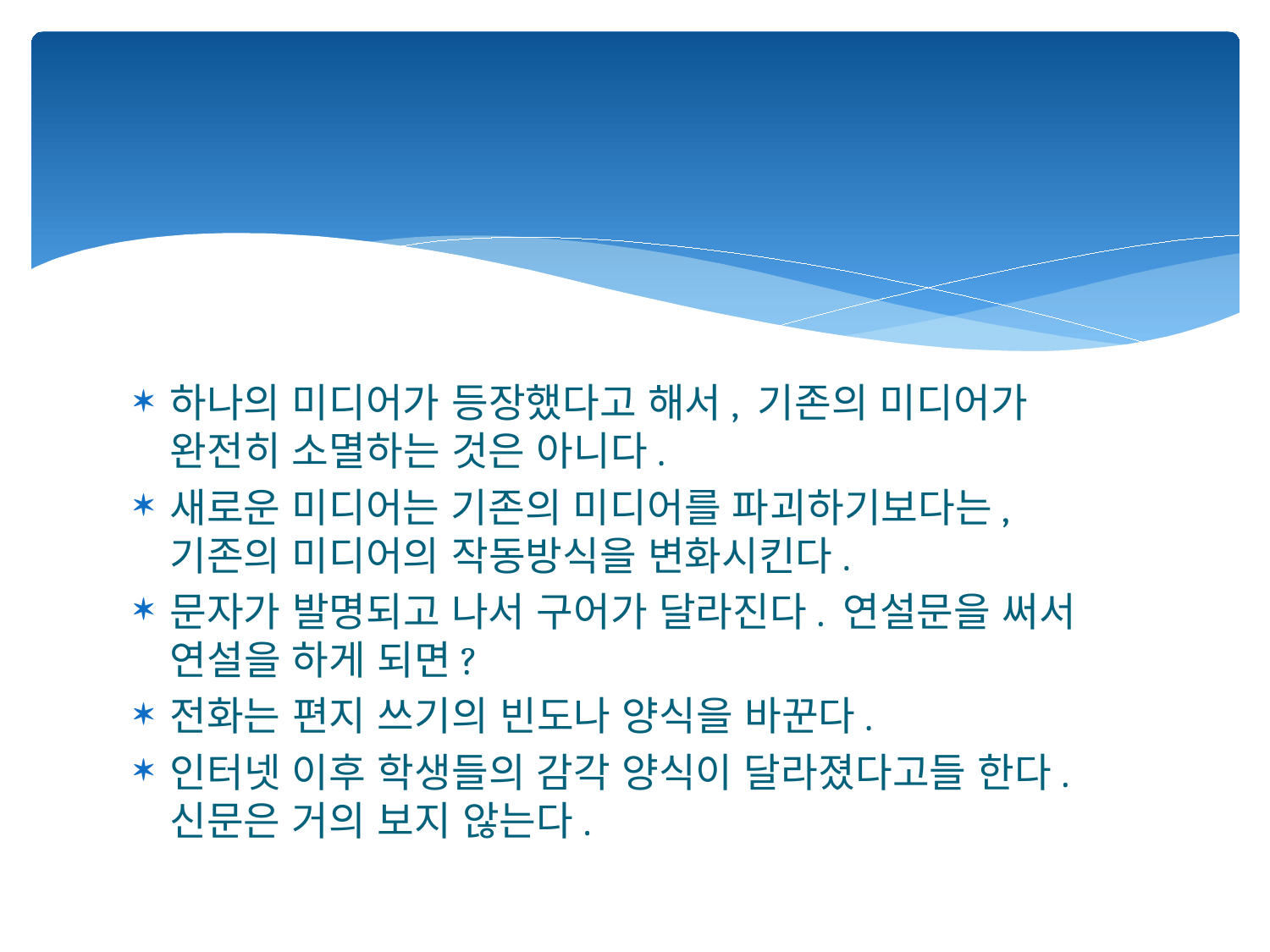

#
하나의 미디어가 등장했다고 해서, 기존의 미디어가 완전히 소멸하는 것은 아니다.
새로운 미디어는 기존의 미디어를 파괴하기보다는, 기존의 미디어의 작동방식을 변화시킨다.
문자가 발명되고 나서 구어가 달라진다. 연설문을 써서 연설을 하게 되면?
전화는 편지 쓰기의 빈도나 양식을 바꾼다.
인터넷 이후 학생들의 감각 양식이 달라졌다고들 한다. 신문은 거의 보지 않는다.